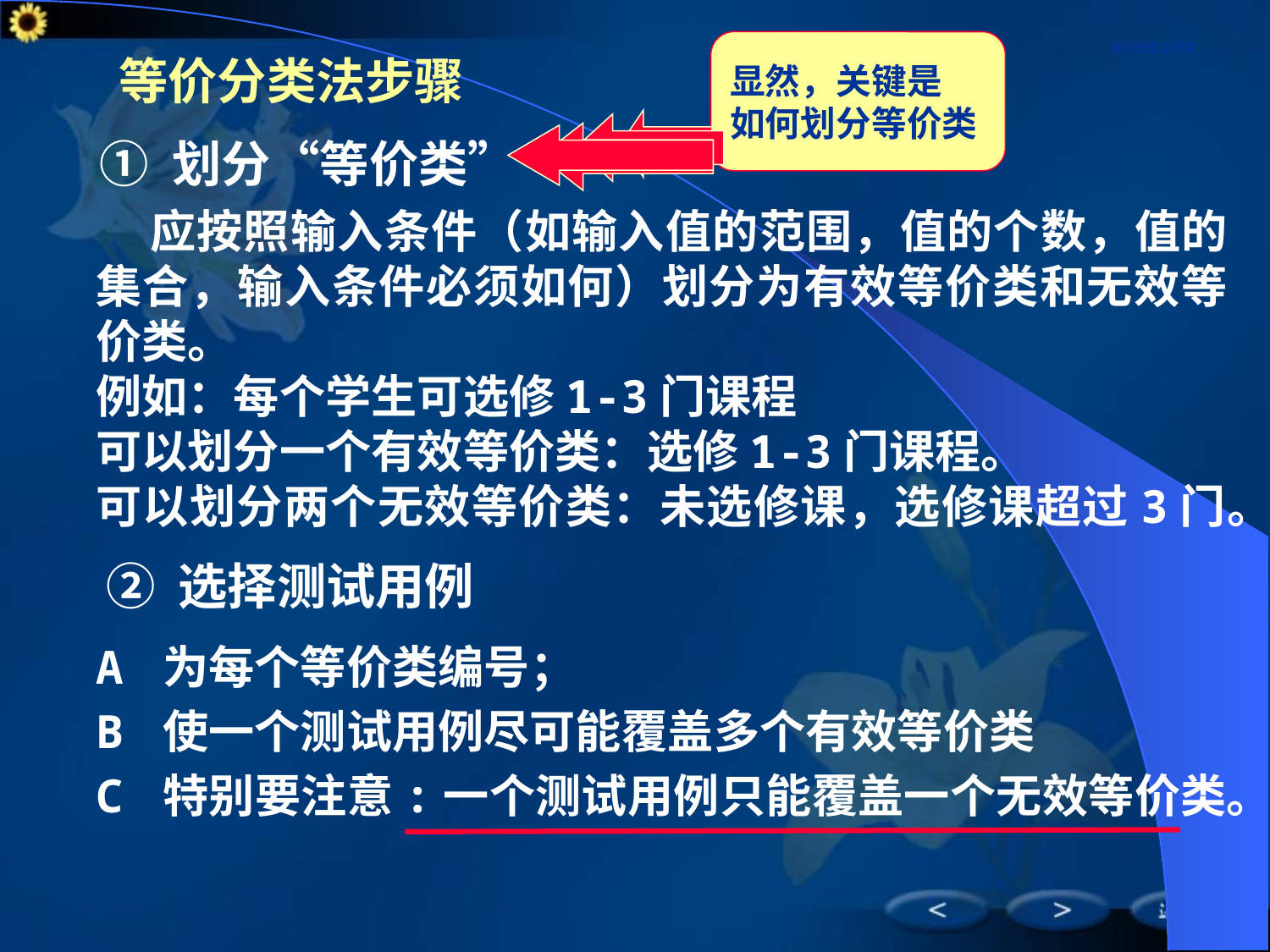

等价分类法步骤
等价分类法步骤
显然，关键是
如何划分等价类

① 划分“等价类”
     应按照输入条件（如输入值的范围，值的个数，值的集合，输入条件必须如何）划分为有效等价类和无效等价类。
例如：每个学生可选修1-3门课程
可以划分一个有效等价类：选修1-3门课程。
可以划分两个无效等价类：未选修课，选修课超过3门。
② 选择测试用例
A 为每个等价类编号；
B 使一个测试用例尽可能覆盖多个有效等价类
C 特别要注意:一个测试用例只能覆盖一个无效等价类。